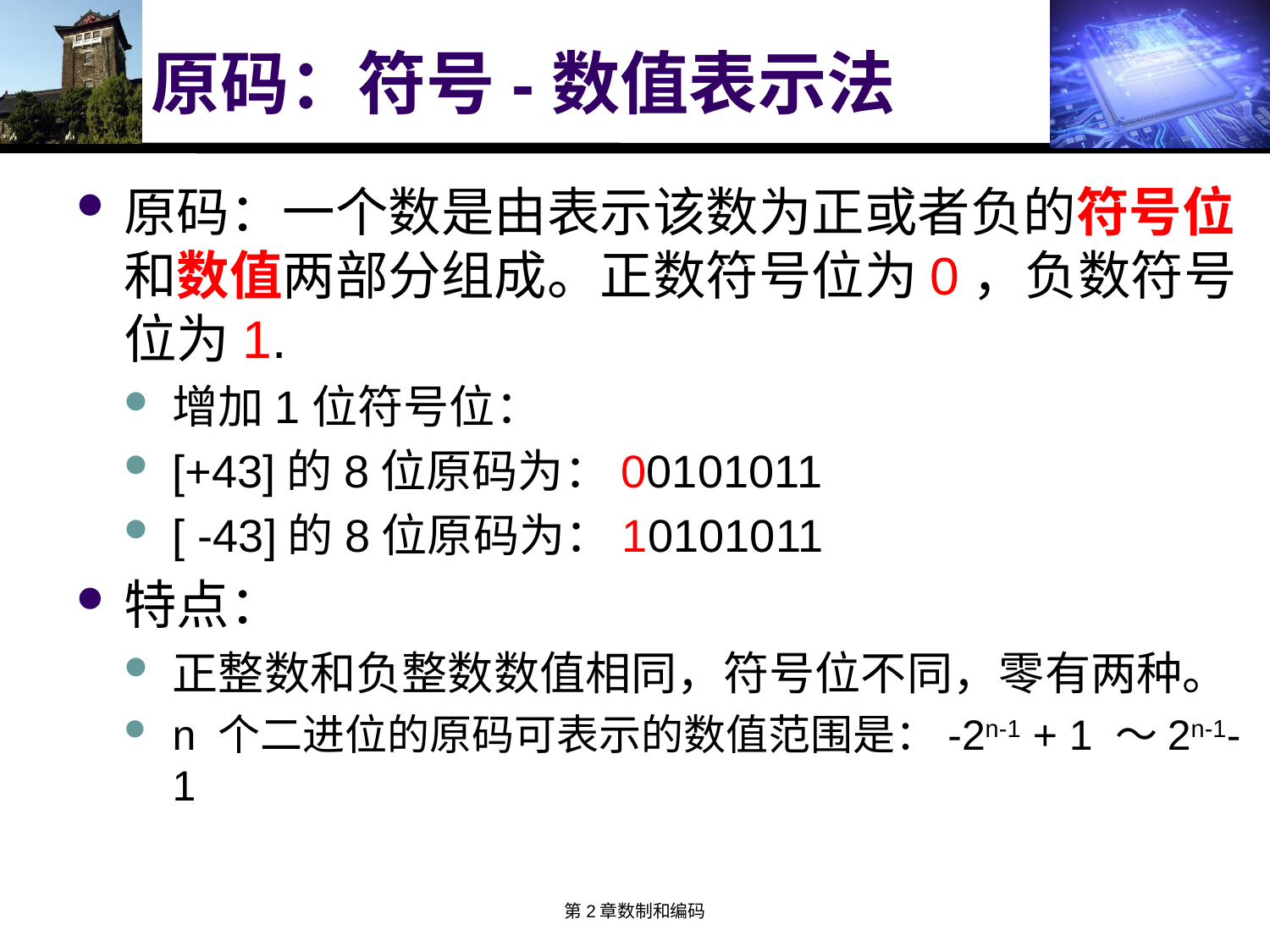

# 原码：符号-数值表示法
原码：一个数是由表示该数为正或者负的符号位和数值两部分组成。正数符号位为0，负数符号位为1.
增加1位符号位：
[+43]的8位原码为：00101011
[ -43]的8位原码为：10101011
特点：
正整数和负整数数值相同，符号位不同，零有两种。
n 个二进位的原码可表示的数值范围是：-2n-1 + 1 ～2n-1-1

第2章数制和编码
25